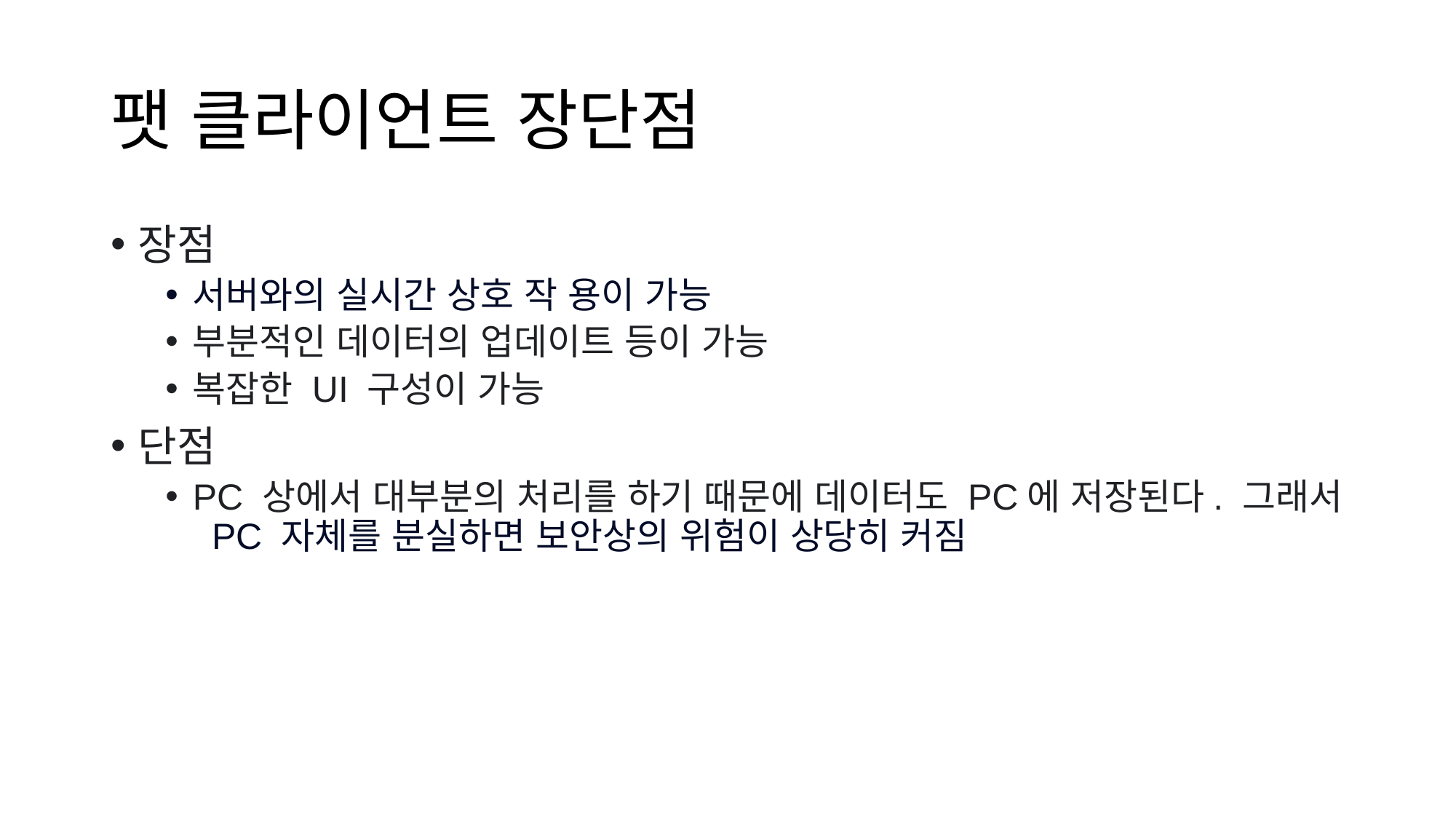

# 팻 클라이언트 장단점
장점
서버와의 실시간 상호 작 용이 가능
부분적인 데이터의 업데이트 등이 가능
복잡한 UI 구성이 가능
단점
PC 상에서 대부분의 처리를 하기 때문에 데이터도 PC에 저장된다. 그래서 PC 자체를 분실하면 보안상의 위험이 상당히 커짐